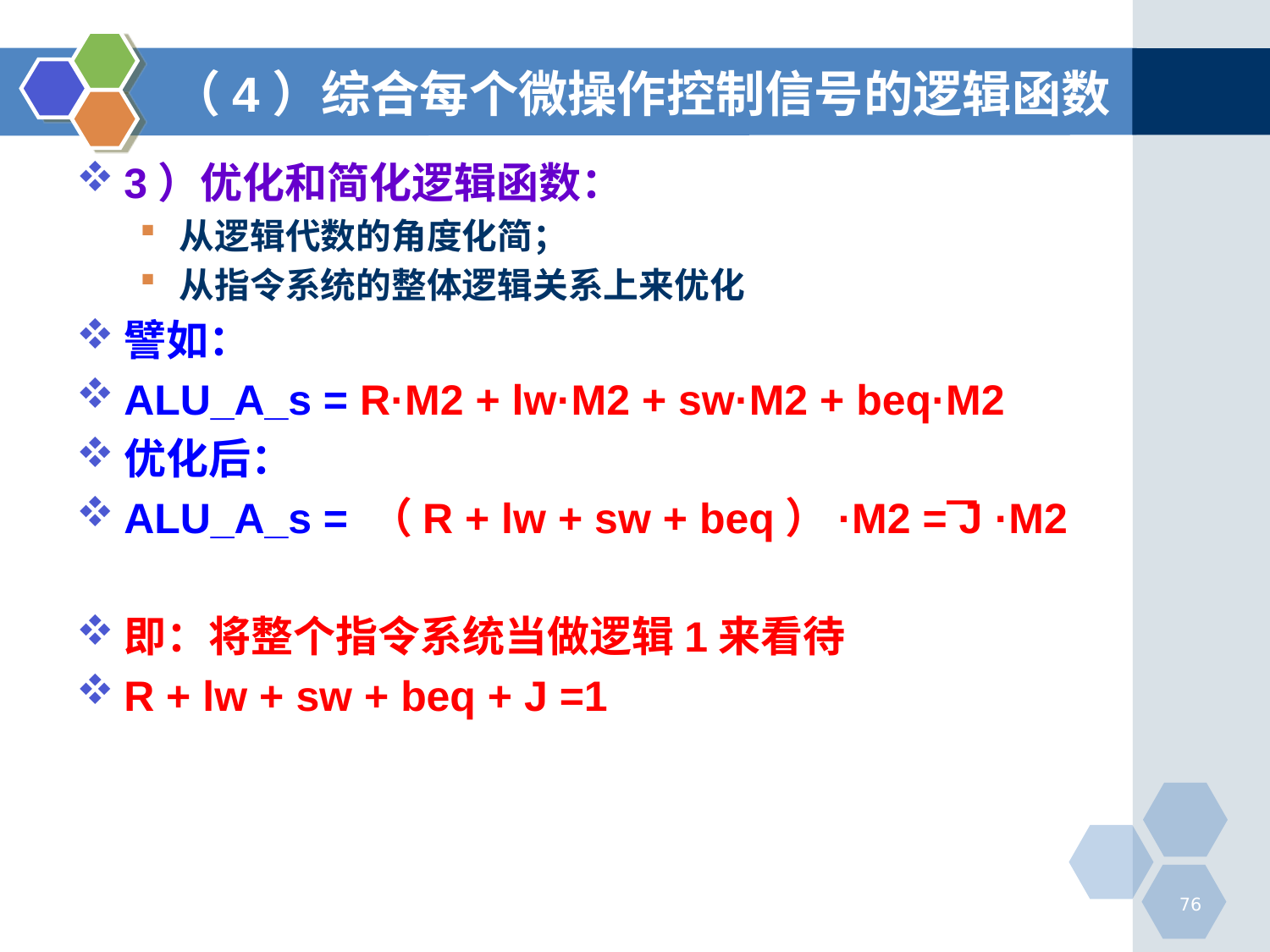

# （4）综合每个微操作控制信号的逻辑函数
3）优化和简化逻辑函数：
从逻辑代数的角度化简；
从指令系统的整体逻辑关系上来优化
譬如：
ALU_A_s = R·M2 + lw·M2 + sw·M2 + beq·M2
优化后：
ALU_A_s = （R + lw + sw + beq）·M2 = J ·M2

即：将整个指令系统当做逻辑1来看待
R + lw + sw + beq + J =1

76